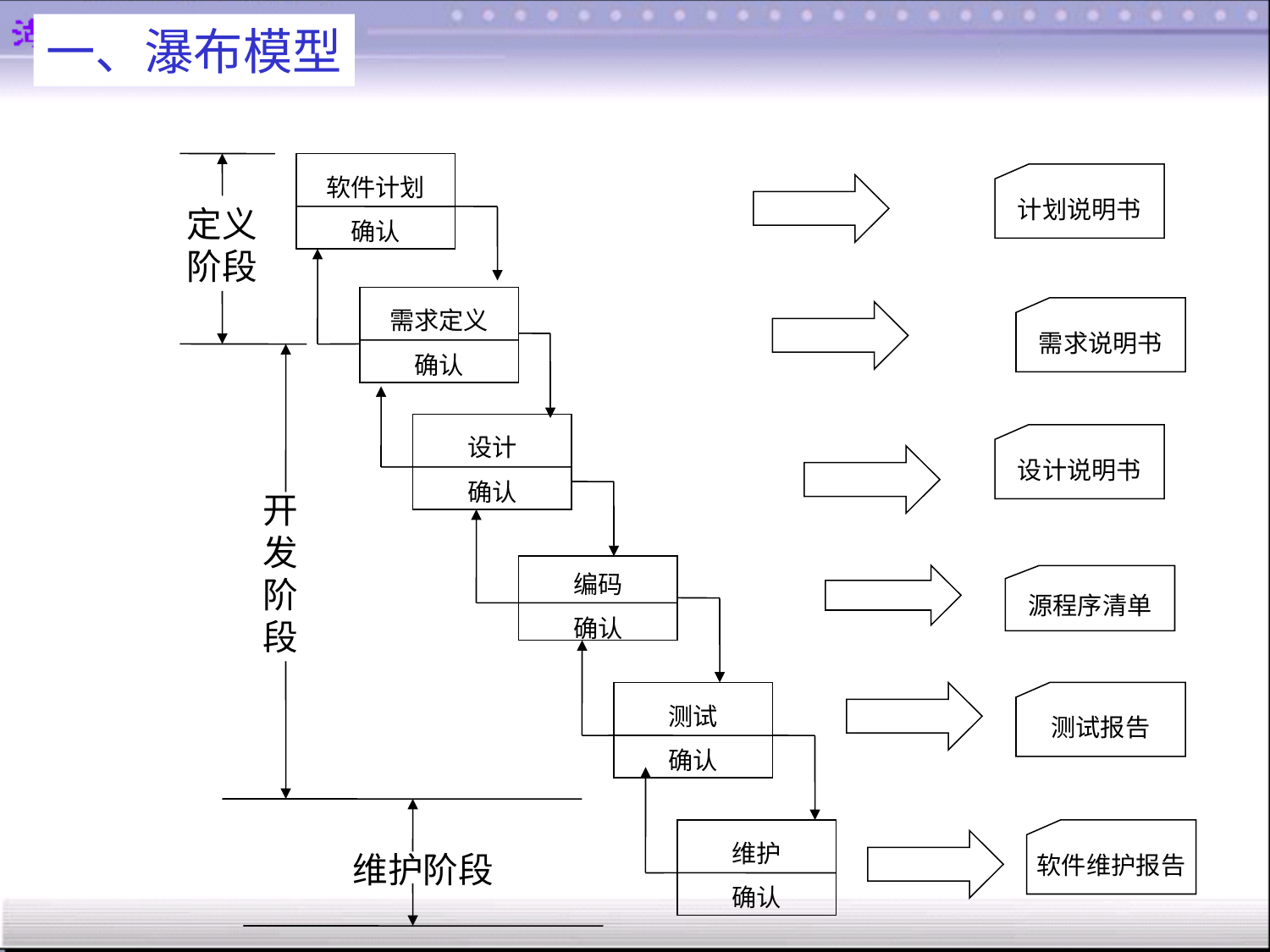

一、瀑布模型

定义阶段

软件计划
确认

计划说明书

需求定义
确认

需求说明书

设计
确认

设计说明书

开发阶段

编码
确认

源程序清单

测试
确认

测试报告

维护
确认

软件维护报告

维护阶段